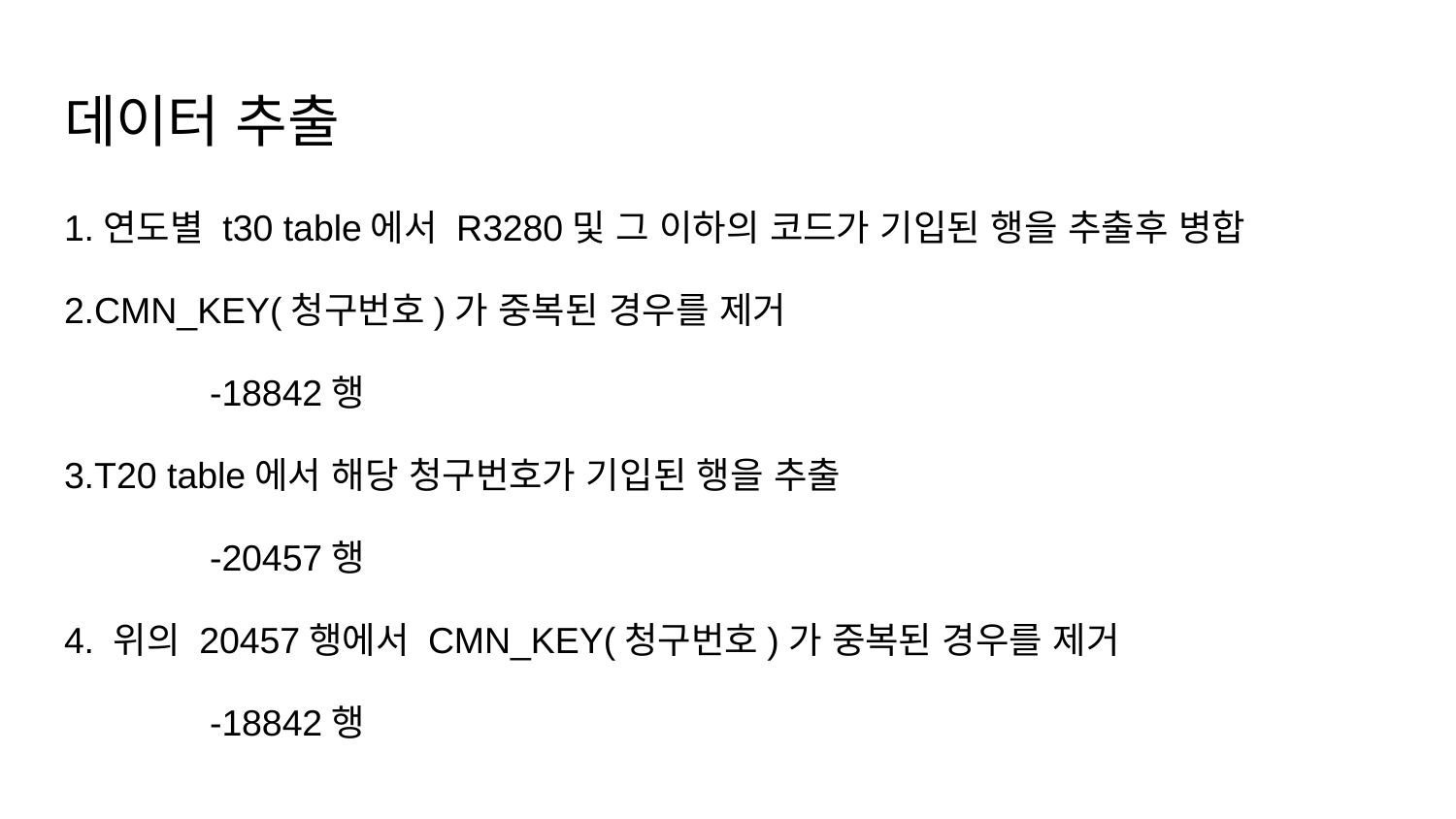

# 데이터 추출
1.연도별 t30 table에서 R3280및 그 이하의 코드가 기입된 행을 추출후 병합
2.CMN_KEY(청구번호)가 중복된 경우를 제거
	-18842행
3.T20 table에서 해당 청구번호가 기입된 행을 추출
	-20457행
4. 위의 20457행에서 CMN_KEY(청구번호)가 중복된 경우를 제거
	-18842행